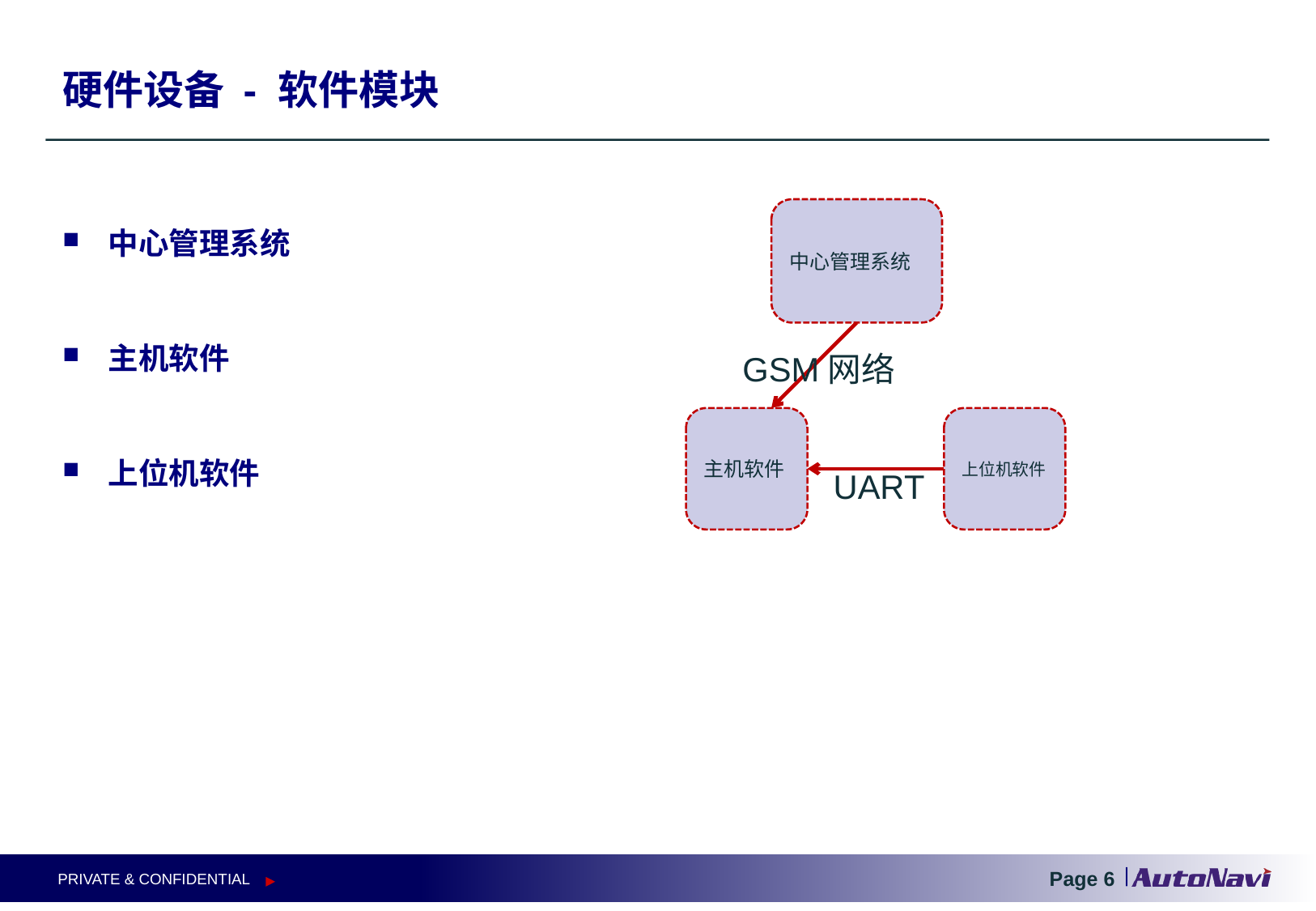

# 硬件设备 - 软件模块

中心管理系统

主机软件

上位机软件
中心管理系统
GSM网络
主机软件
上位机软件
UART